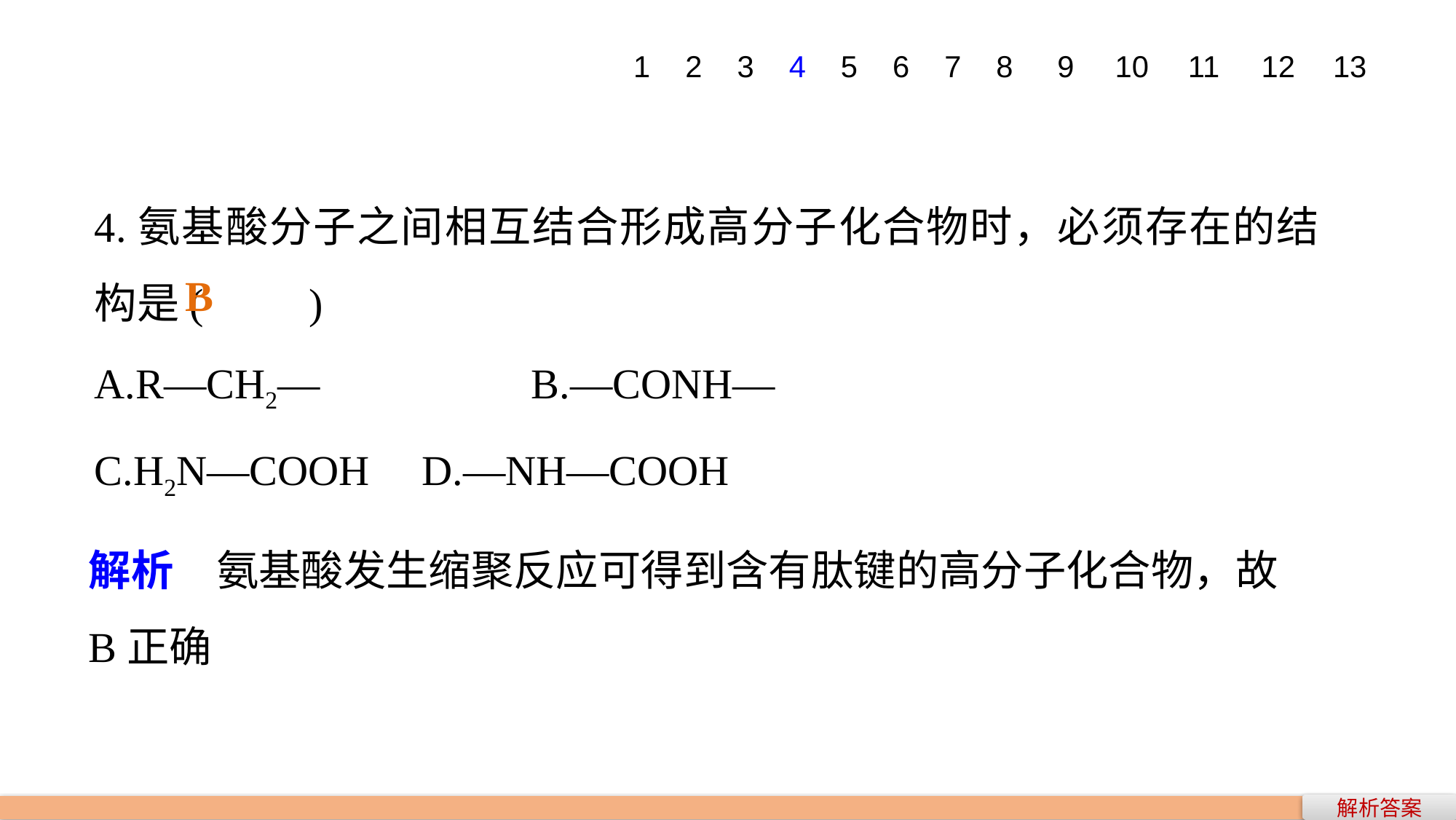

1
2
3
4
5
6
7
8
9
10
11
12
13
4.氨基酸分子之间相互结合形成高分子化合物时，必须存在的结构是(　　)
A.R—CH2—  		B.—CONH—
C.H2N—COOH  	D.—NH—COOH
　B
解析　氨基酸发生缩聚反应可得到含有肽键的高分子化合物，故B正确
解析答案